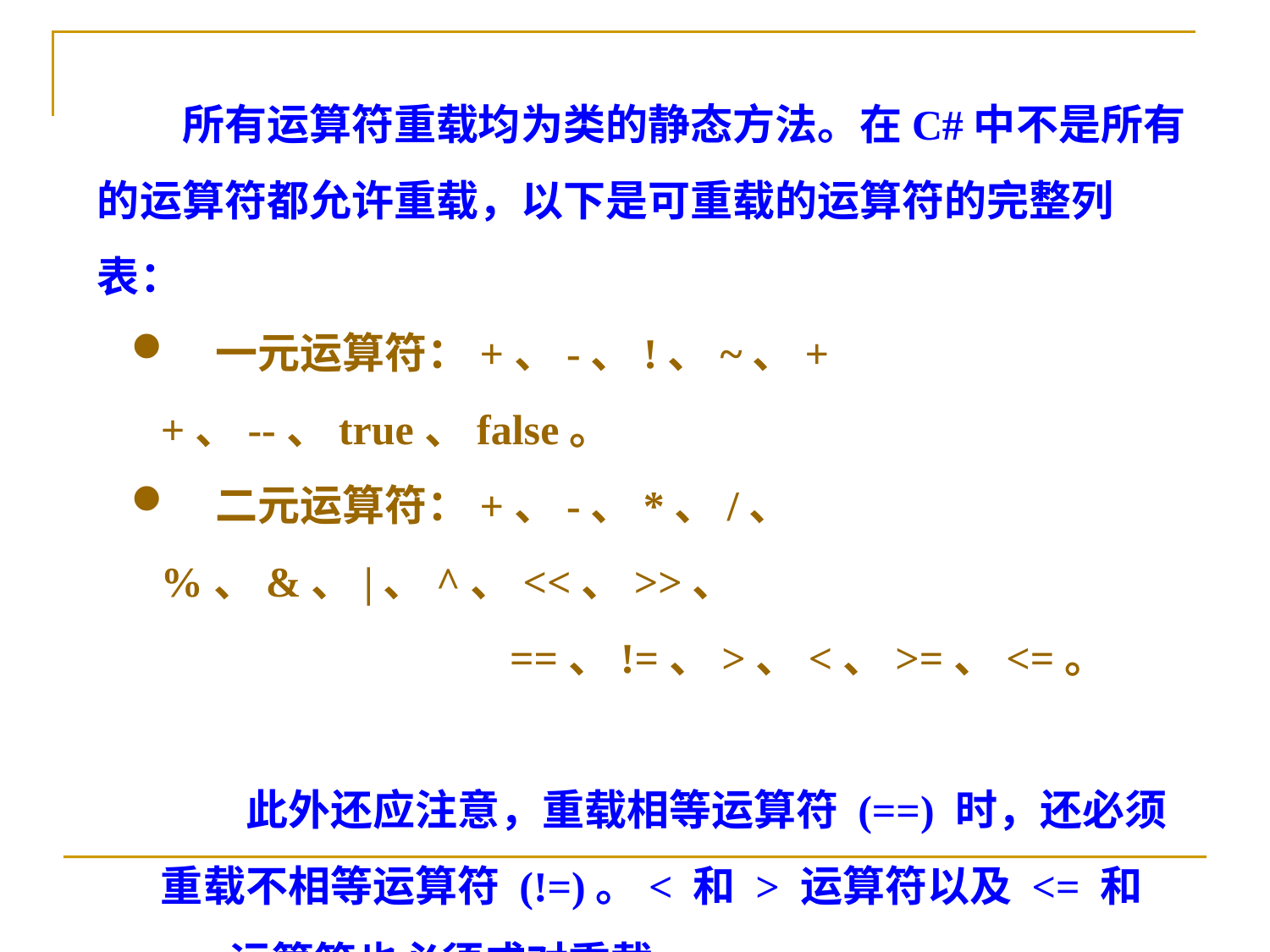

所有运算符重载均为类的静态方法。在C#中不是所有的运算符都允许重载，以下是可重载的运算符的完整列表：
　一元运算符：+、-、!、~、++、--、true、false。
　二元运算符：+、-、*、/、%、&、|、^、<<、>>、
　　　　　　　　==、!=、>、<、>=、<=。

　　此外还应注意，重载相等运算符 (==) 时，还必须重载不相等运算符 (!=)。< 和 > 运算符以及 <= 和 >= 运算符也必须成对重载。